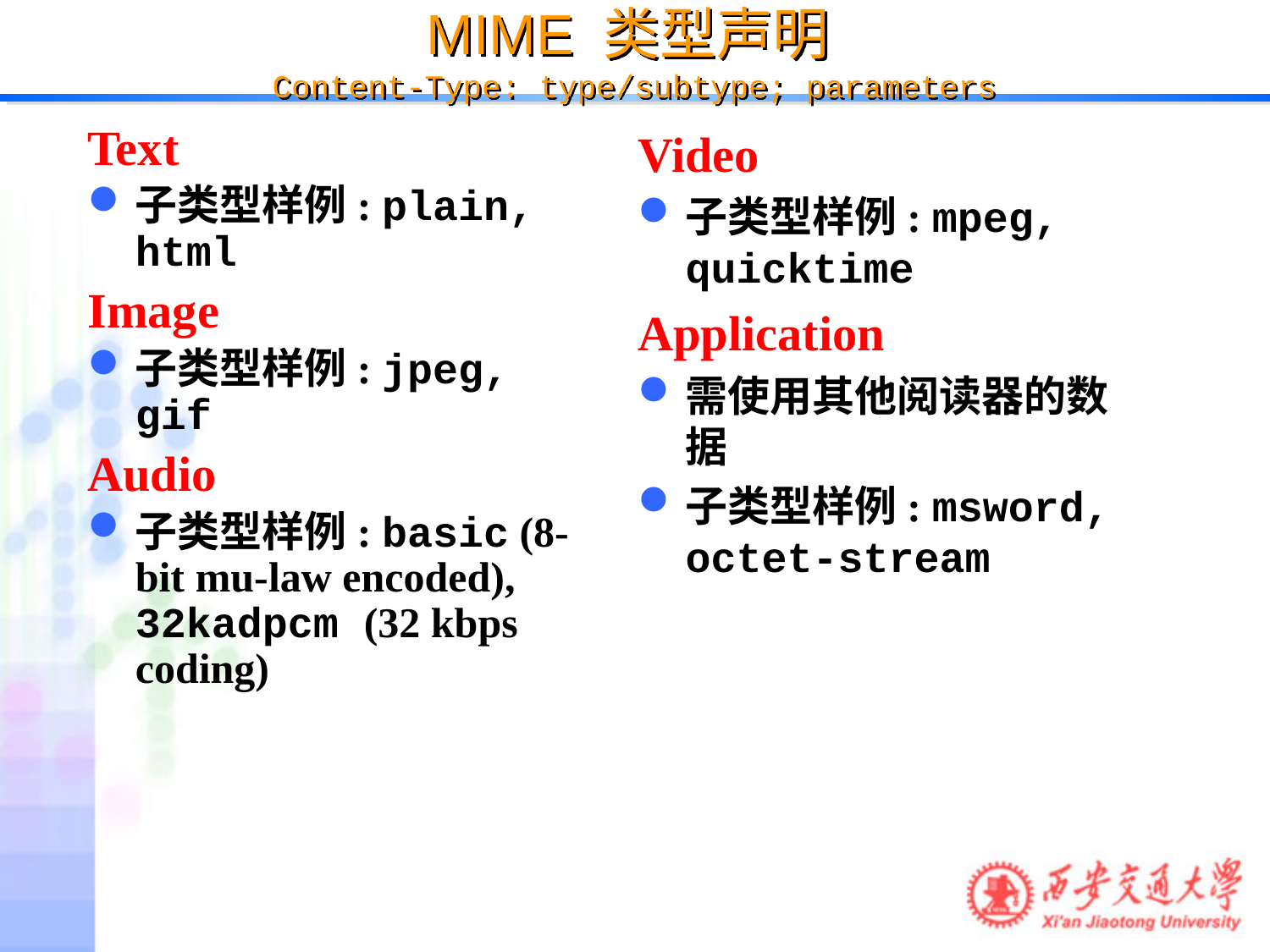

# MIME 类型声明 Content-Type: type/subtype; parameters
Text
子类型样例: plain, html
Image
子类型样例: jpeg, gif
Audio
子类型样例: basic (8-bit mu-law encoded), 32kadpcm (32 kbps coding)
Video
子类型样例: mpeg, quicktime
Application
需使用其他阅读器的数据
子类型样例: msword, octet-stream